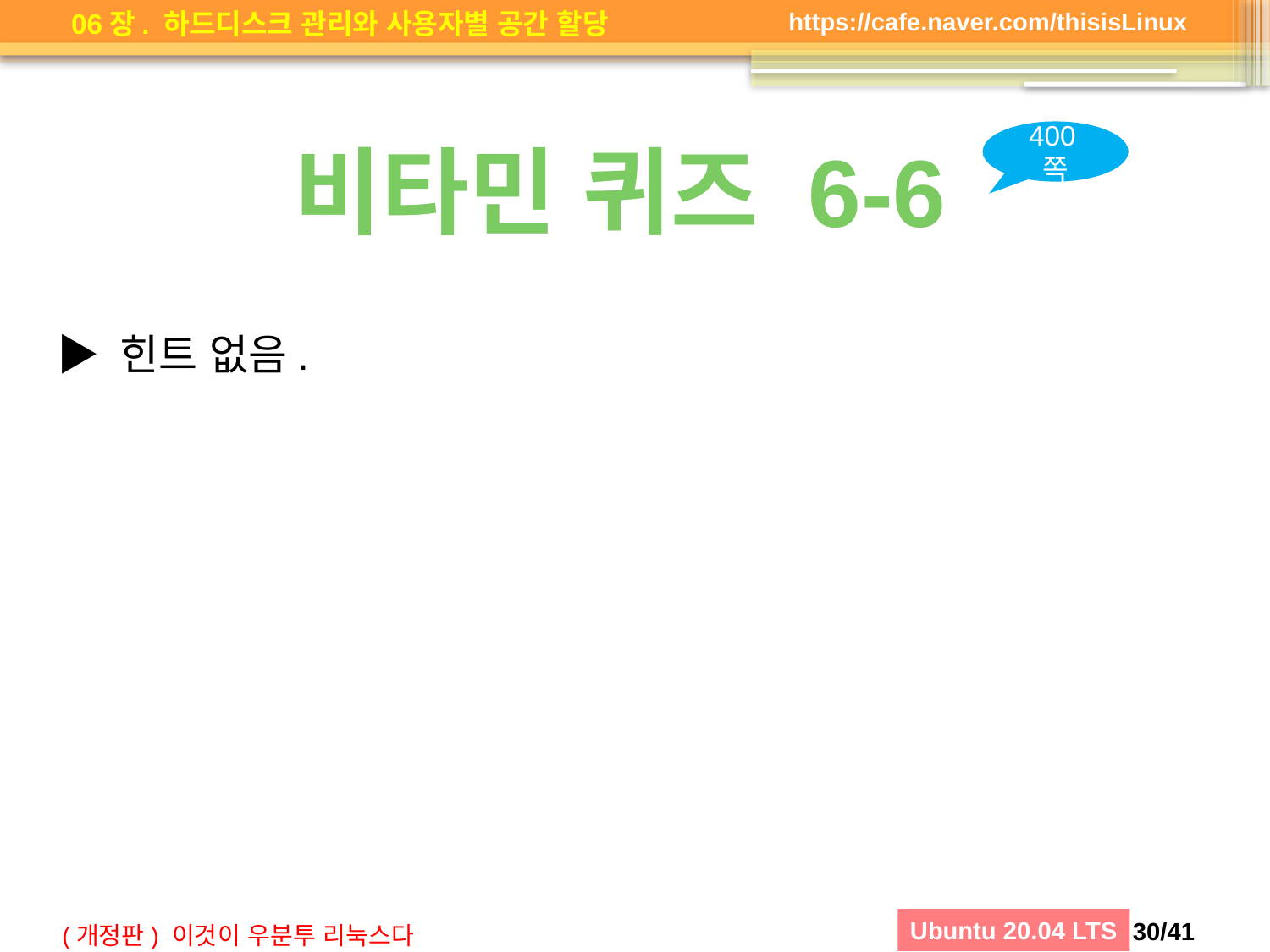

400쪽
비타민 퀴즈 6-6
▶ 힌트 없음.